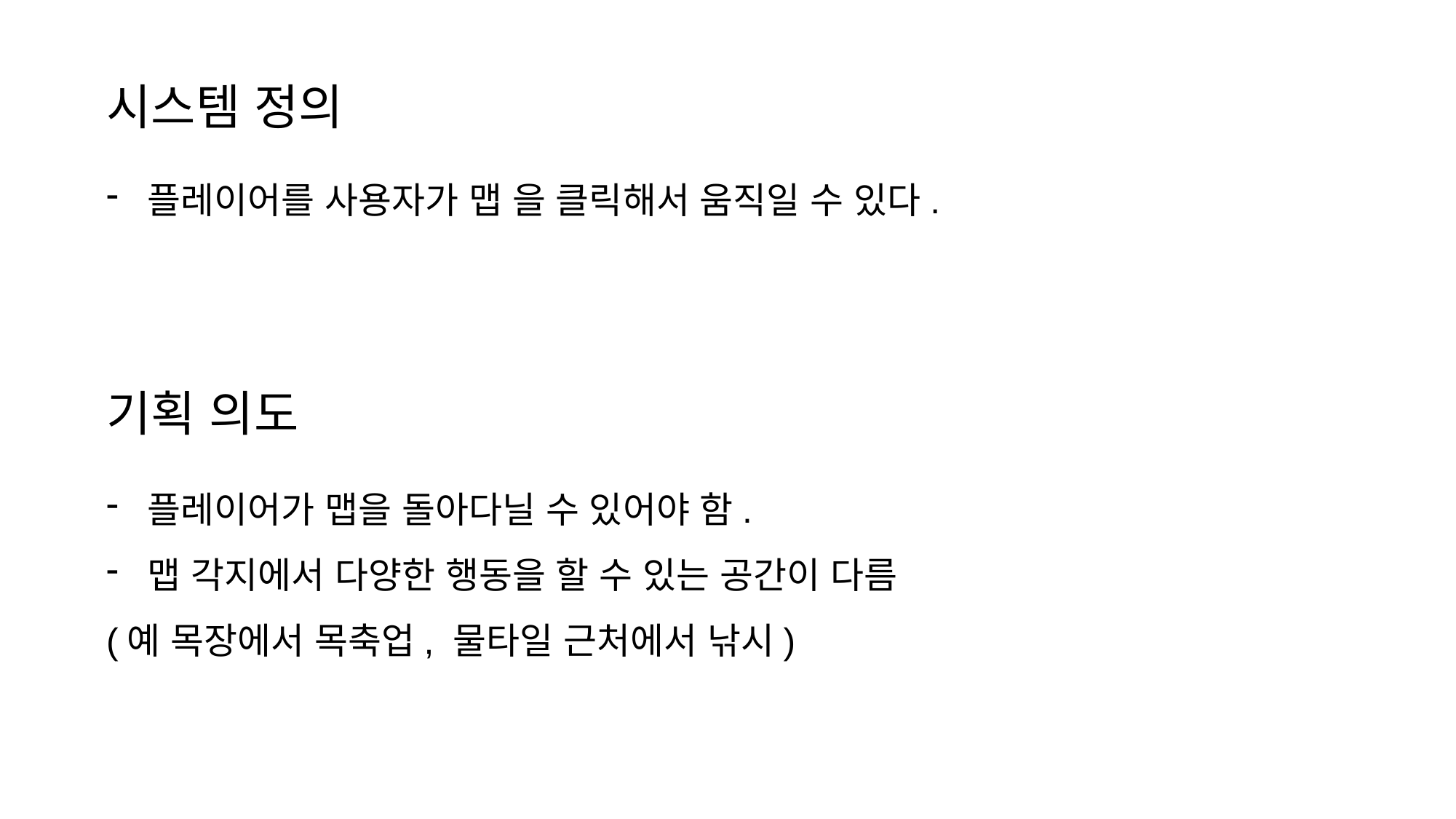

# 시스템 정의
플레이어를 사용자가 맵 을 클릭해서 움직일 수 있다.

기획 의도
플레이어가 맵을 돌아다닐 수 있어야 함.
맵 각지에서 다양한 행동을 할 수 있는 공간이 다름
(예 목장에서 목축업, 물타일 근처에서 낚시)